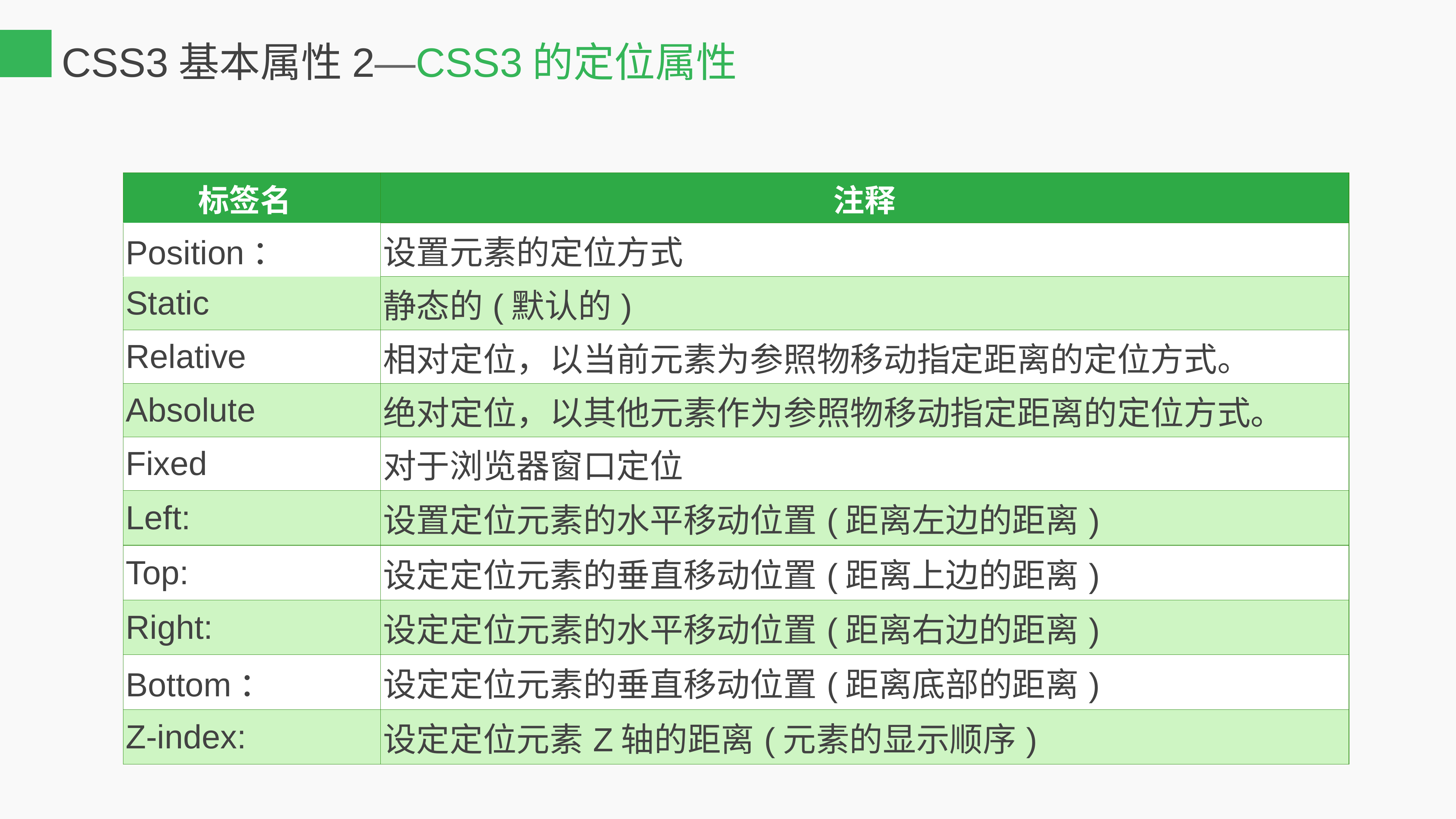

# CSS3基本属性2—CSS3的定位属性
| 标签名 | 注释 |
| --- | --- |
| Position： | 设置元素的定位方式 |
| Static | 静态的(默认的) |
| Relative | 相对定位，以当前元素为参照物移动指定距离的定位方式。 |
| Absolute | 绝对定位，以其他元素作为参照物移动指定距离的定位方式。 |
| Fixed | 对于浏览器窗口定位 |
| Left: | 设置定位元素的水平移动位置(距离左边的距离) |
| Top: | 设定定位元素的垂直移动位置(距离上边的距离) |
| Right: | 设定定位元素的水平移动位置(距离右边的距离) |
| Bottom： | 设定定位元素的垂直移动位置(距离底部的距离) |
| Z-index: | 设定定位元素Z轴的距离(元素的显示顺序) |